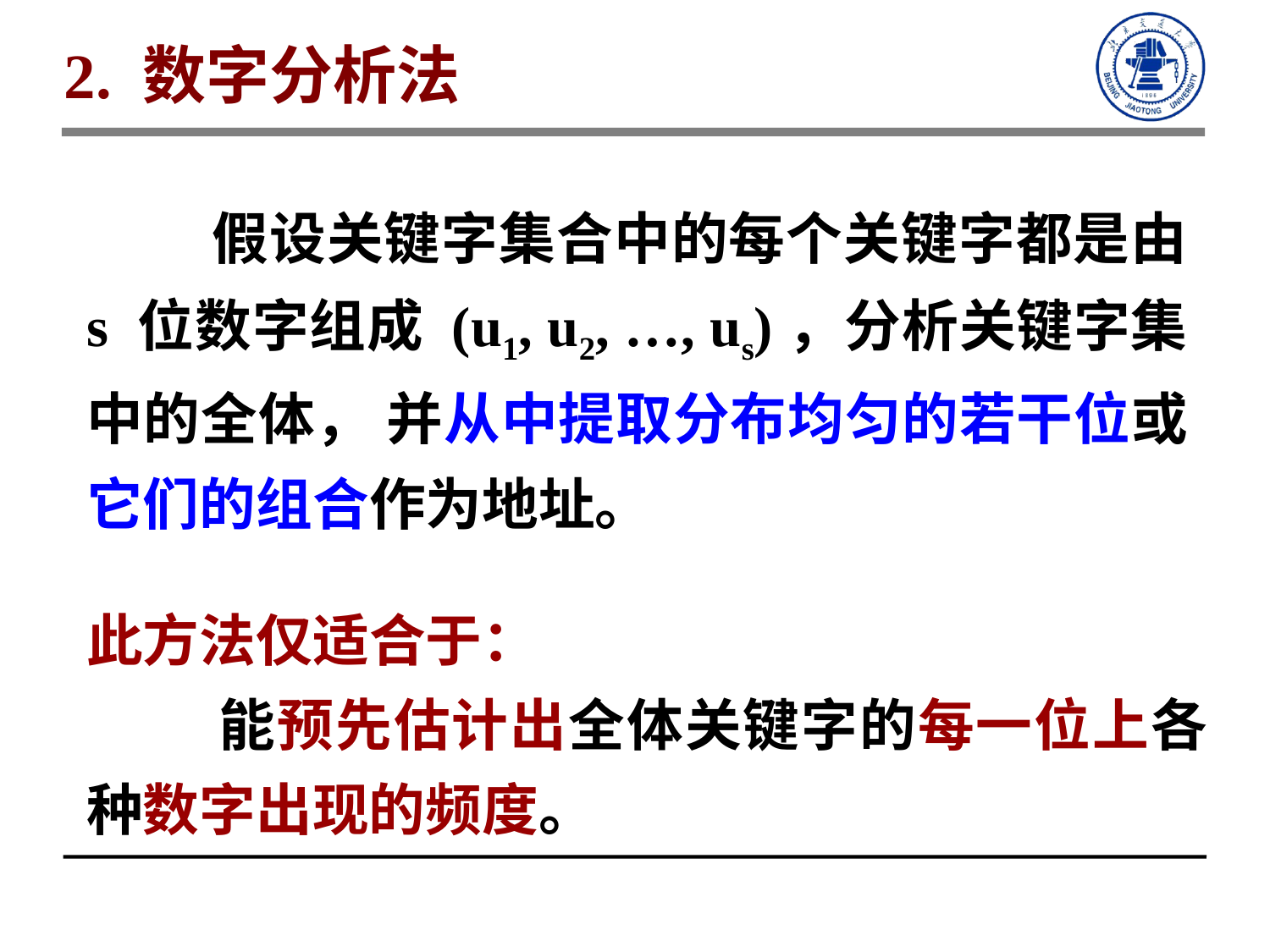

2. 数字分析法
        假设关键字集合中的每个关键字都是由 s 位数字组成 (u1, u2, …, us)，分析关键字集中的全体， 并从中提取分布均匀的若干位或它们的组合作为地址。
此方法仅适合于：
        能预先估计出全体关键字的每一位上各种数字出现的频度。